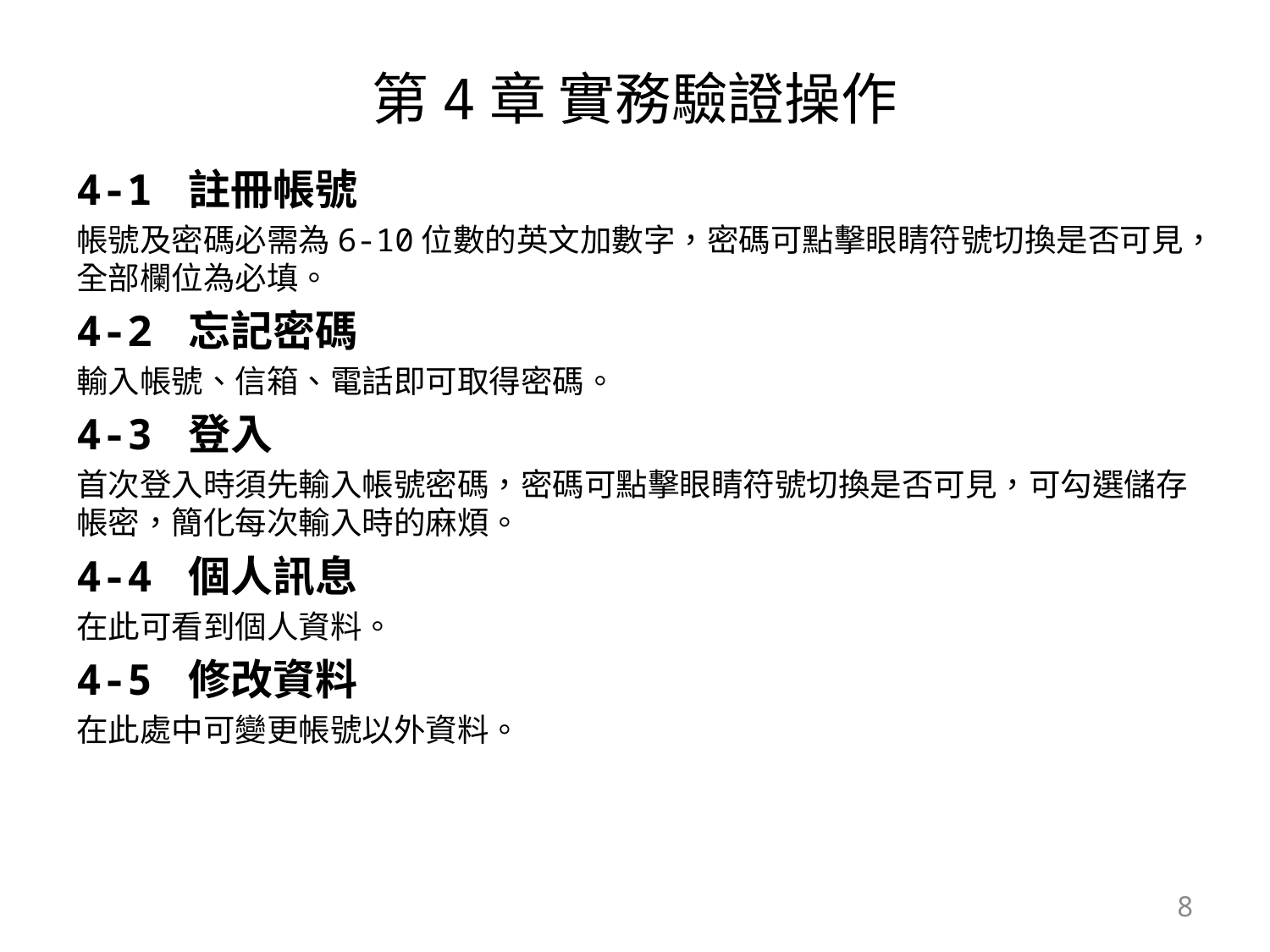

# 第4章 實務驗證操作
4-1 註冊帳號
帳號及密碼必需為6-10位數的英文加數字，密碼可點擊眼睛符號切換是否可見，全部欄位為必填。
4-2 忘記密碼
輸入帳號、信箱、電話即可取得密碼。
4-3 登入
首次登入時須先輸入帳號密碼，密碼可點擊眼睛符號切換是否可見，可勾選儲存帳密，簡化每次輸入時的麻煩。
4-4 個人訊息
在此可看到個人資料。
4-5 修改資料
在此處中可變更帳號以外資料。
8